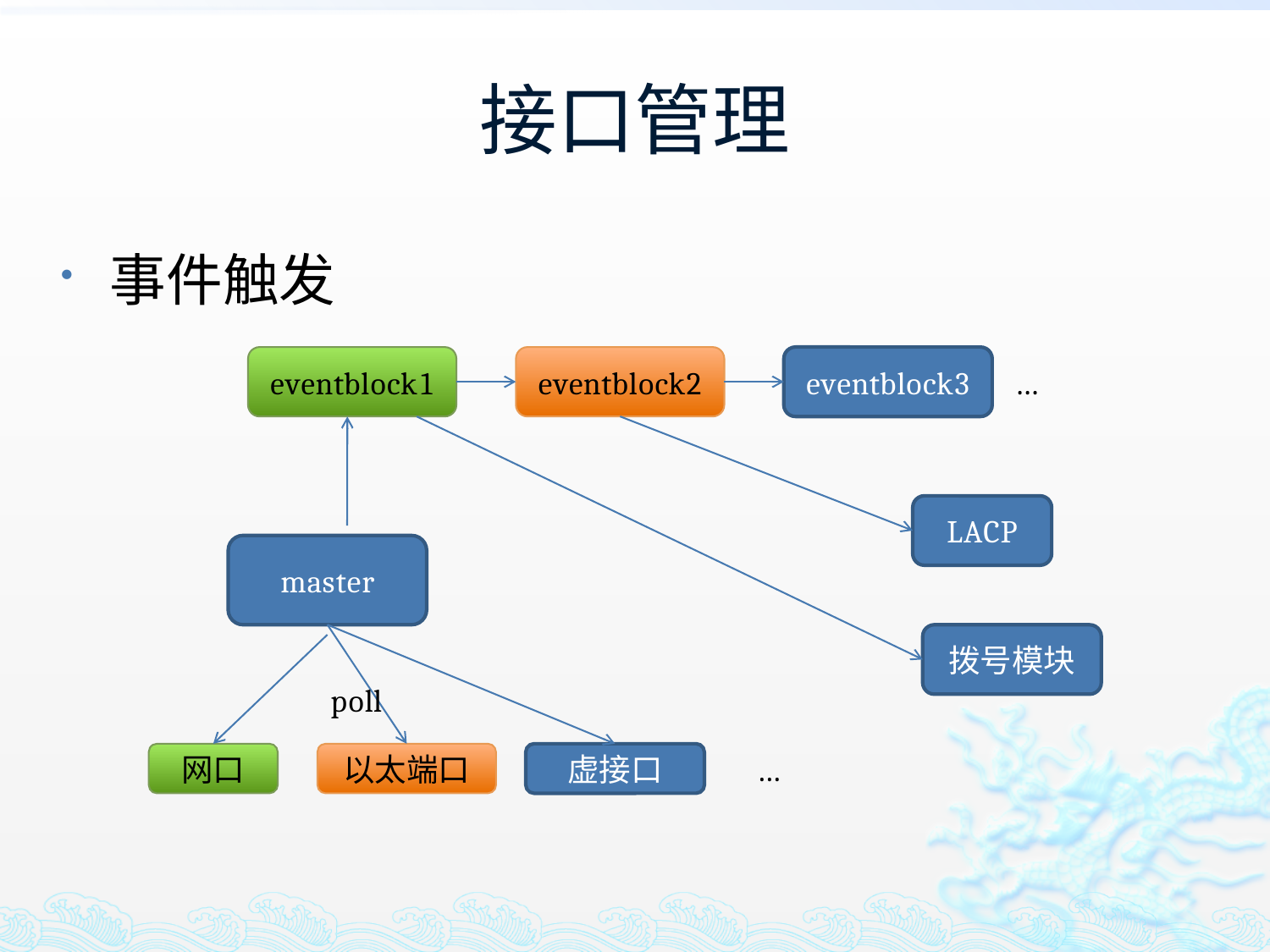

# 接口管理
事件触发

eventblock1
eventblock2
eventblock3
…
LACP
master
拨号模块
poll
网口
以太端口
虚接口
…